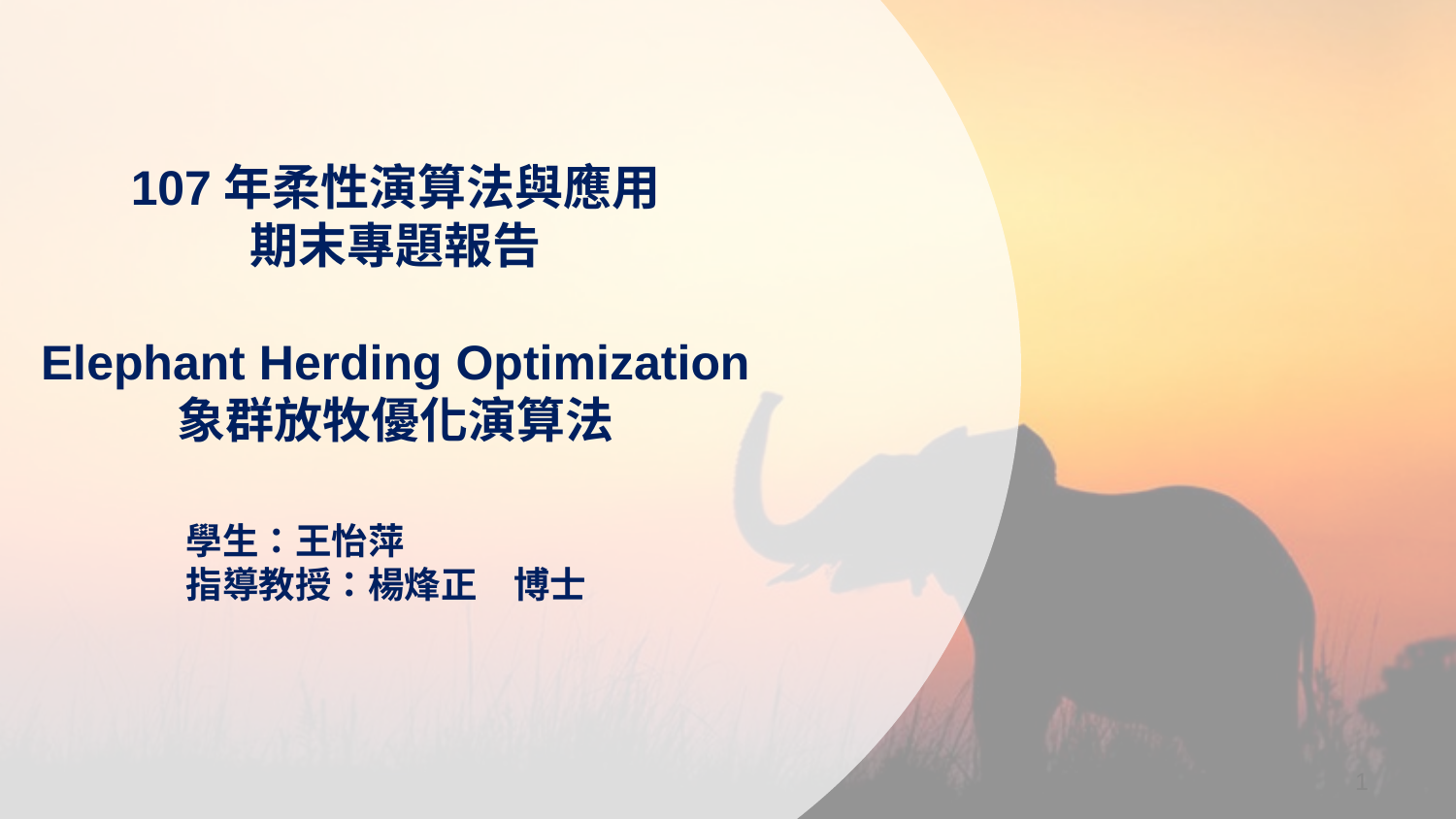

107年柔性演算法與應用
期末專題報告

Elephant Herding Optimization
象群放牧優化演算法

學生：王怡萍
指導教授：楊烽正　博士
1